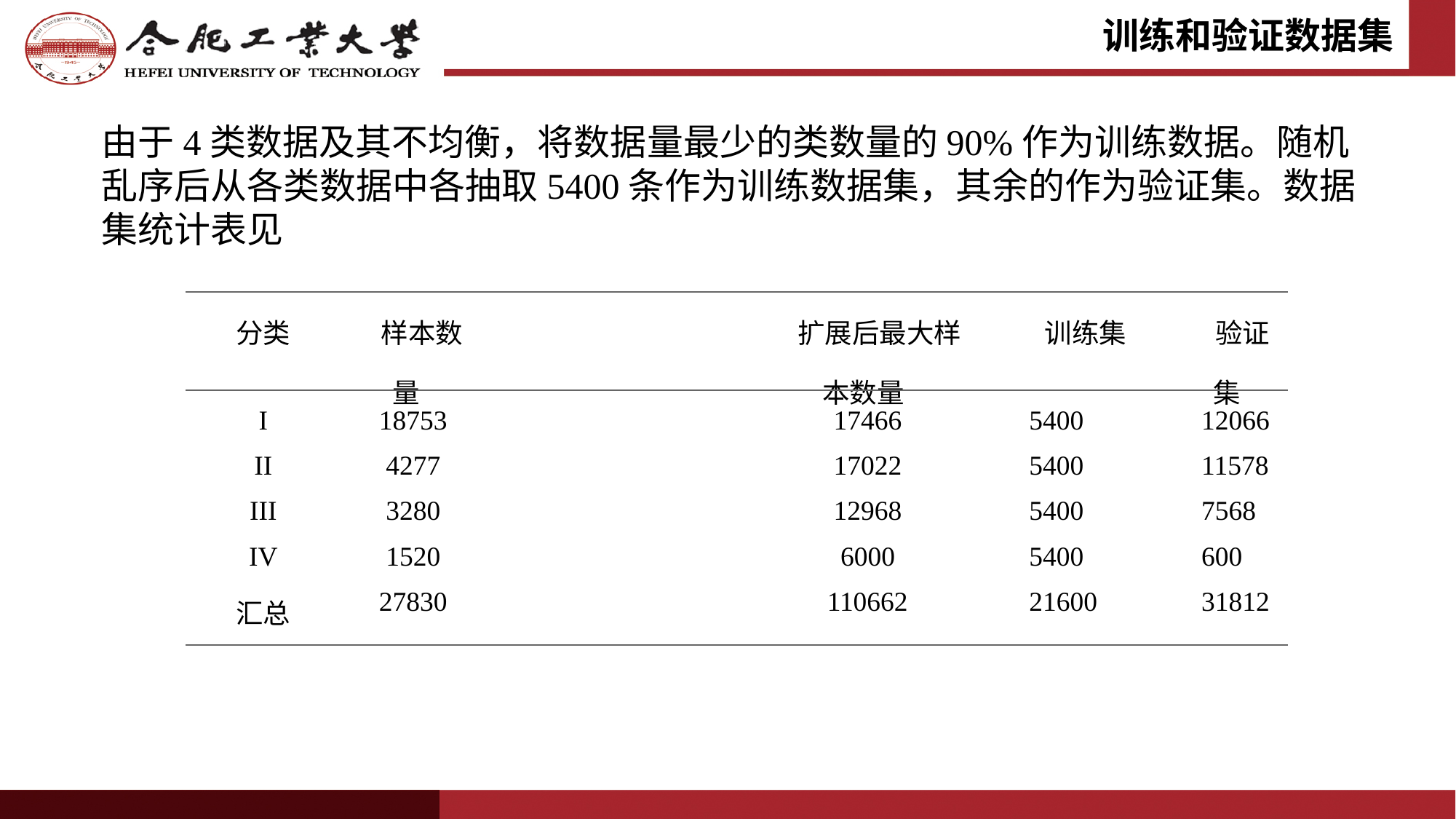

训练和验证数据集
由于4类数据及其不均衡，将数据量最少的类数量的90%作为训练数据。随机乱序后从各类数据中各抽取5400条作为训练数据集，其余的作为验证集。数据集统计表见
| 分类 | 样本数量 |  | 扩展后最大样本数量 | 训练集 | 验证集 |
| --- | --- | --- | --- | --- | --- |
| I II III IV 汇总 | 18753 4277 3280 1520 27830 |  | 17466 17022 12968 6000 110662 | 5400 5400 5400 5400 21600 | 12066 11578 7568 600 31812 |